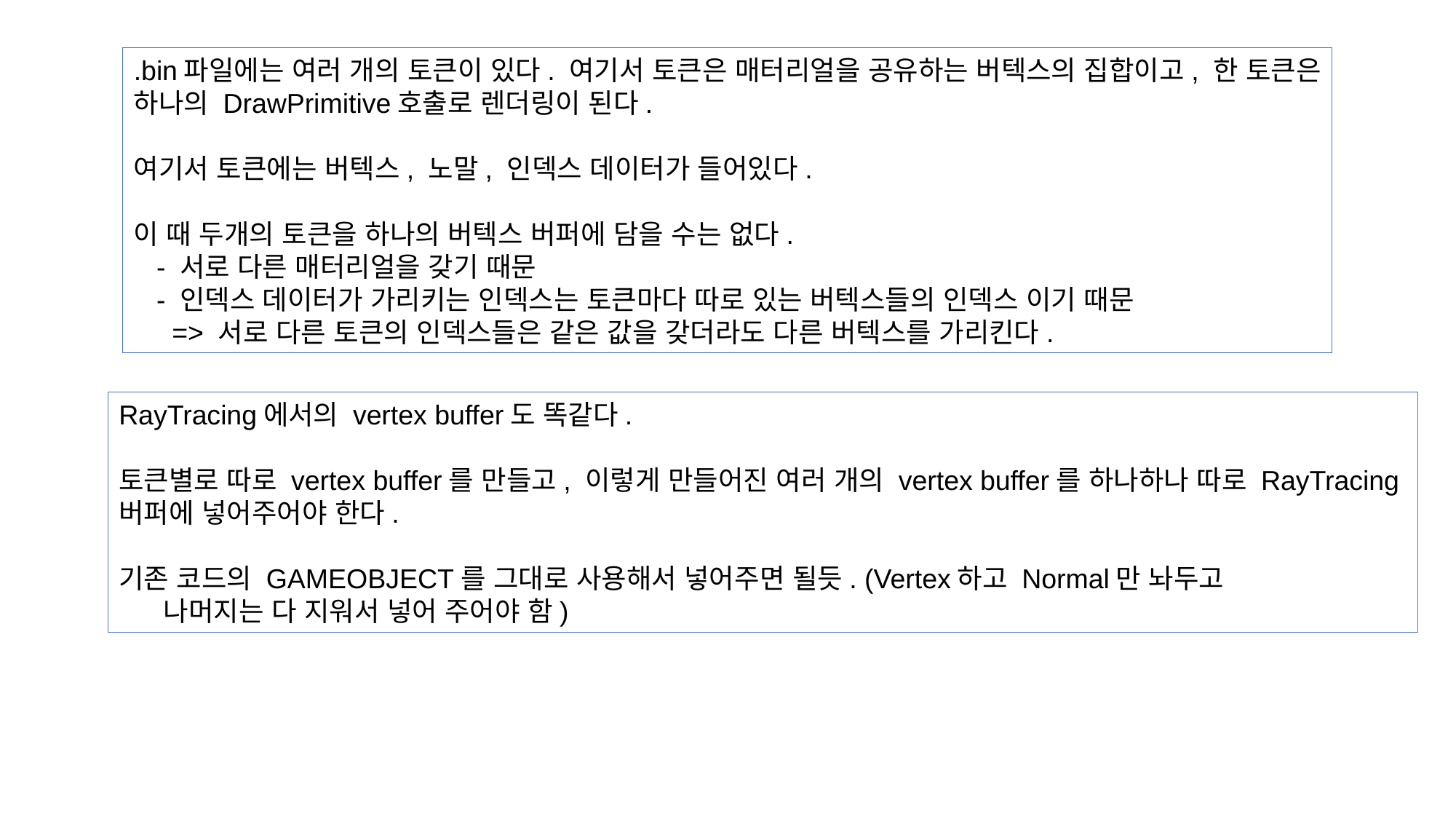

.bin파일에는 여러 개의 토큰이 있다. 여기서 토큰은 매터리얼을 공유하는 버텍스의 집합이고, 한 토큰은
하나의 DrawPrimitive호출로 렌더링이 된다.

여기서 토큰에는 버텍스, 노말, 인덱스 데이터가 들어있다.

이 때 두개의 토큰을 하나의 버텍스 버퍼에 담을 수는 없다.
   - 서로 다른 매터리얼을 갖기 때문
   - 인덱스 데이터가 가리키는 인덱스는 토큰마다 따로 있는 버텍스들의 인덱스 이기 때문
     => 서로 다른 토큰의 인덱스들은 같은 값을 갖더라도 다른 버텍스를 가리킨다.
RayTracing에서의 vertex buffer도 똑같다.

토큰별로 따로 vertex buffer를 만들고, 이렇게 만들어진 여러 개의 vertex buffer를 하나하나 따로 RayTracing
버퍼에 넣어주어야 한다.

기존 코드의 GAMEOBJECT를 그대로 사용해서 넣어주면 될듯. (Vertex하고 Normal만 놔두고
     나머지는 다 지워서 넣어 주어야 함)